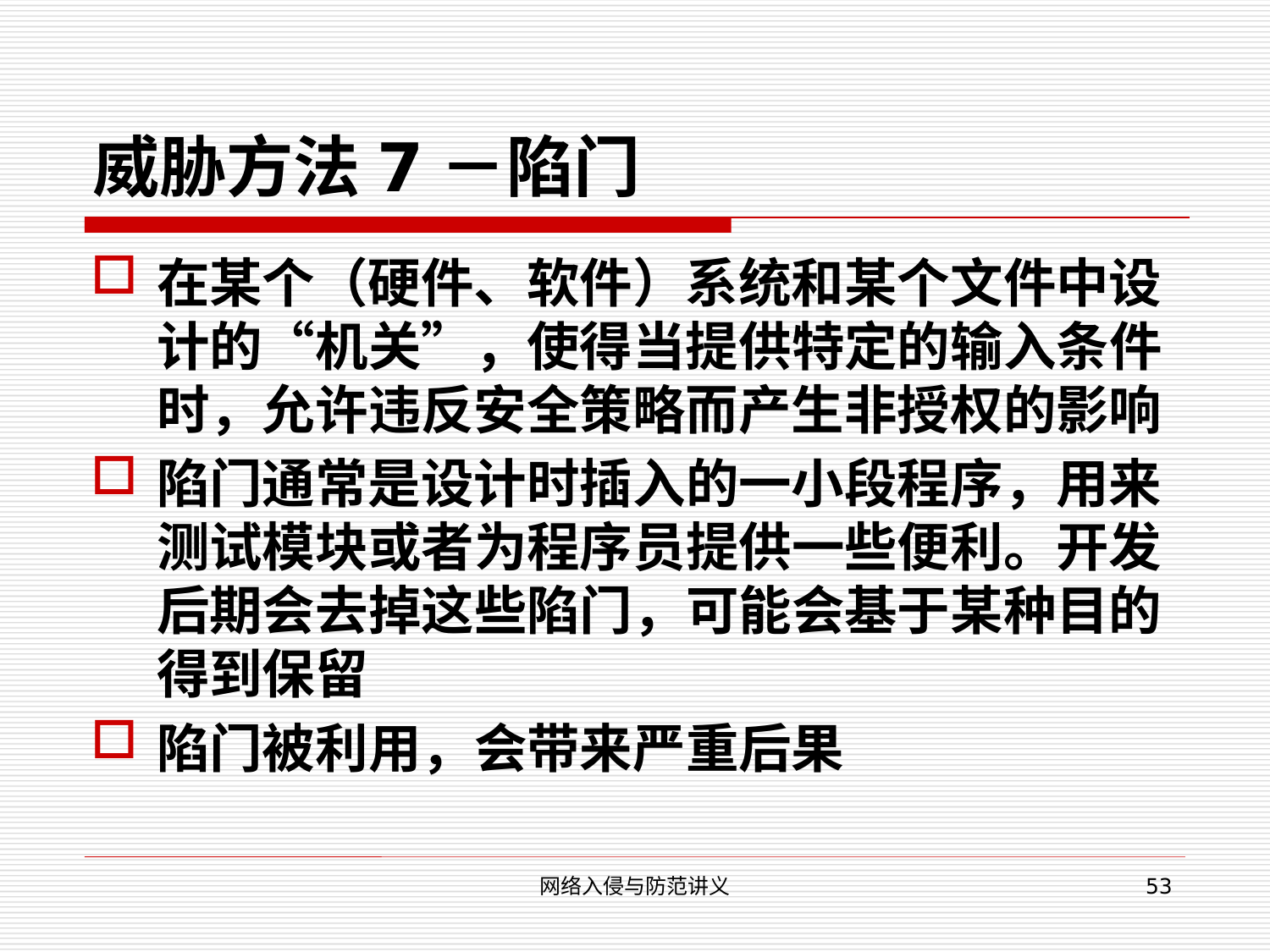

威胁方法7－陷门
在某个（硬件、软件）系统和某个文件中设计的“机关”，使得当提供特定的输入条件时，允许违反安全策略而产生非授权的影响
陷门通常是设计时插入的一小段程序，用来测试模块或者为程序员提供一些便利。开发后期会去掉这些陷门，可能会基于某种目的得到保留
陷门被利用，会带来严重后果

网络入侵与防范讲义
53